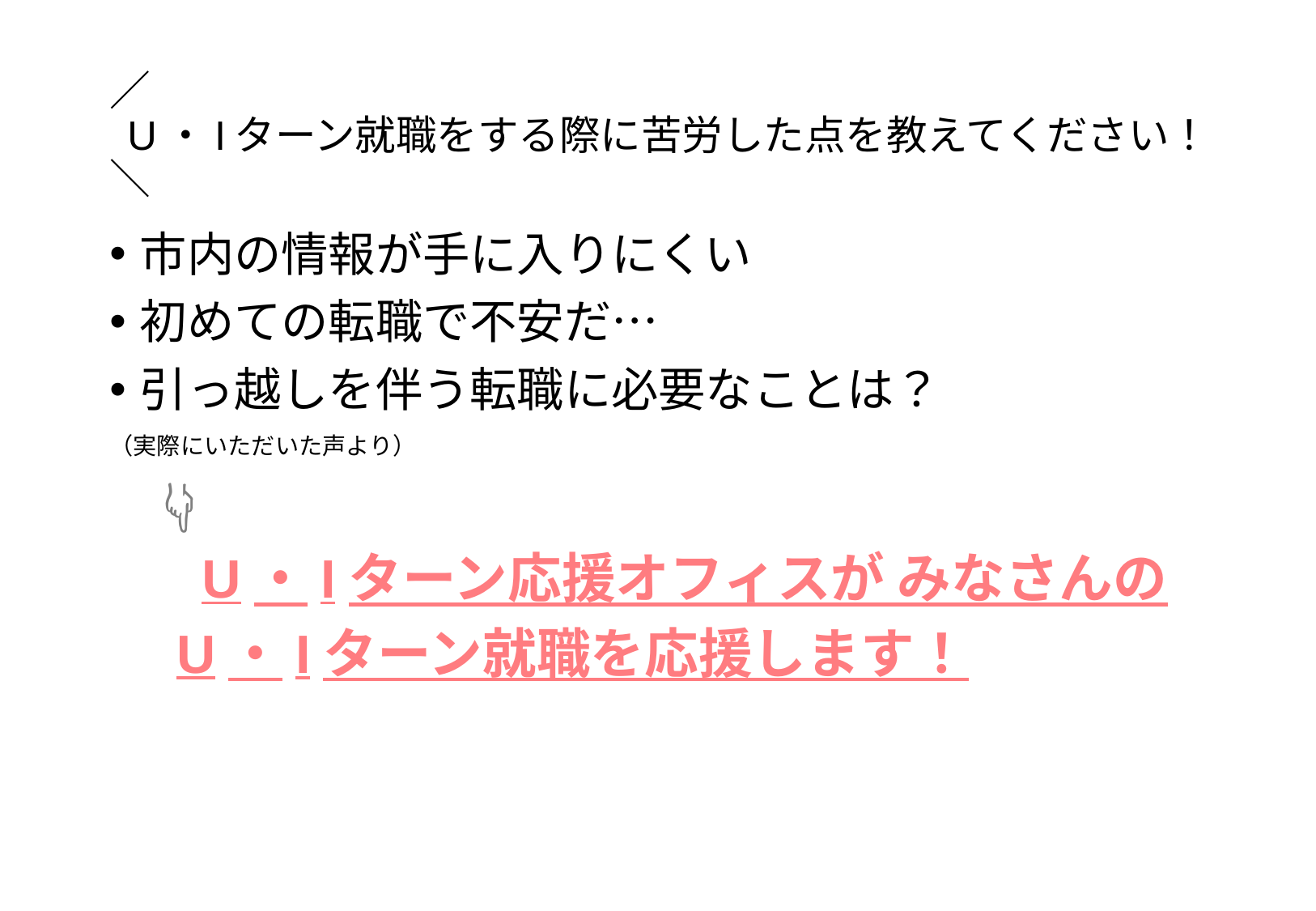

# ／ U・Iターン就職をする際に苦労した点を教えてください！ ＼
市内の情報が手に入りにくい
初めての転職で不安だ…
引っ越しを伴う転職に必要なことは？
（実際にいただいた声より）
　👇
 　U・Iターン応援オフィスが みなさんの
　U・Iターン就職を応援します！